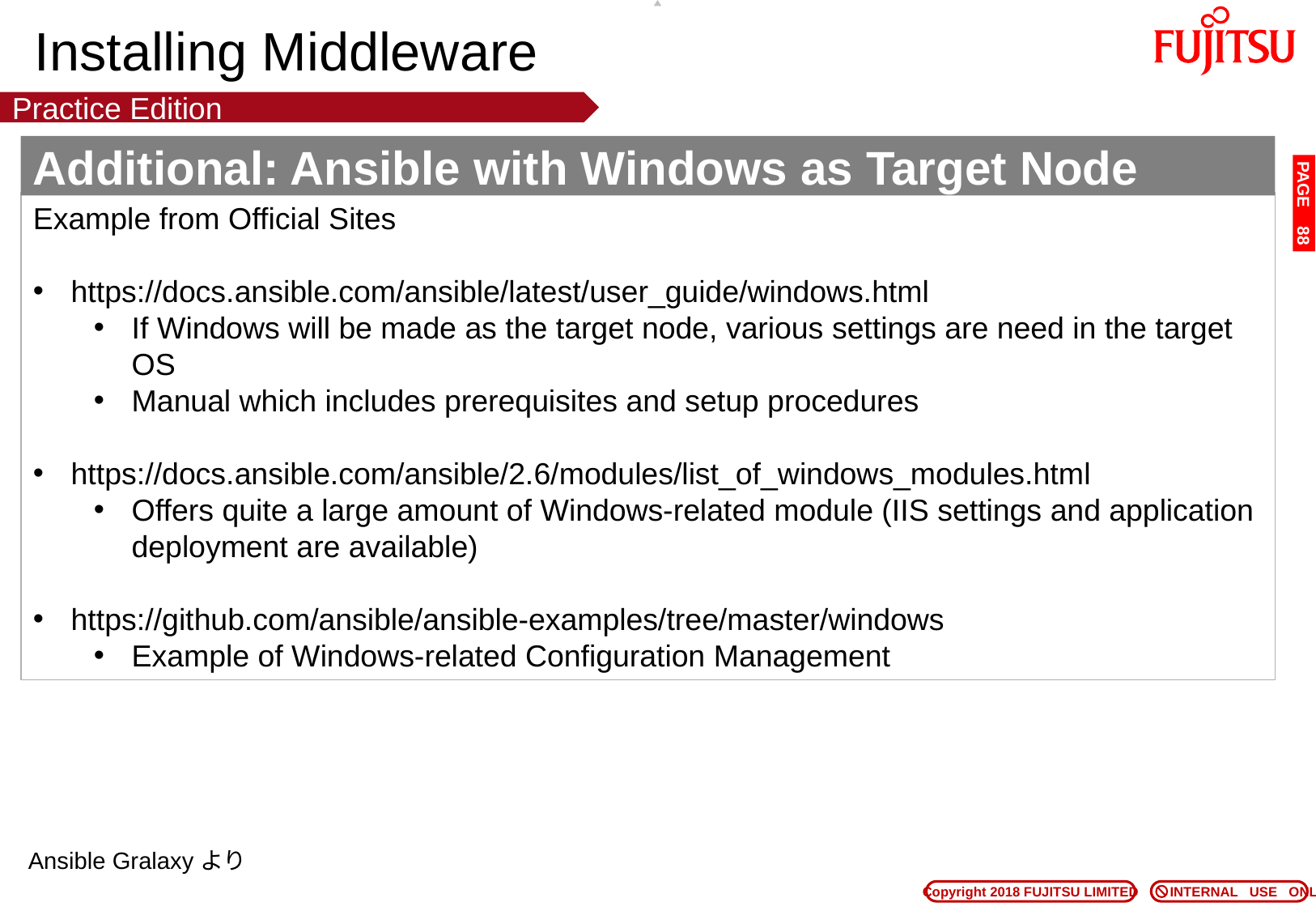

# Installing Middleware
Practice Edition
Additional: Ansible with Windows as Target Node
PAGE    88
Example from Official Sites

https://docs.ansible.com/ansible/latest/user_guide/windows.html
If Windows will be made as the target node, various settings are need in the target OS
Manual which includes prerequisites and setup procedures

https://docs.ansible.com/ansible/2.6/modules/list_of_windows_modules.html
Offers quite a large amount of Windows-related module (IIS settings and application deployment are available)

https://github.com/ansible/ansible-examples/tree/master/windows
Example of Windows-related Configuration Management
Ansible Gralaxyより